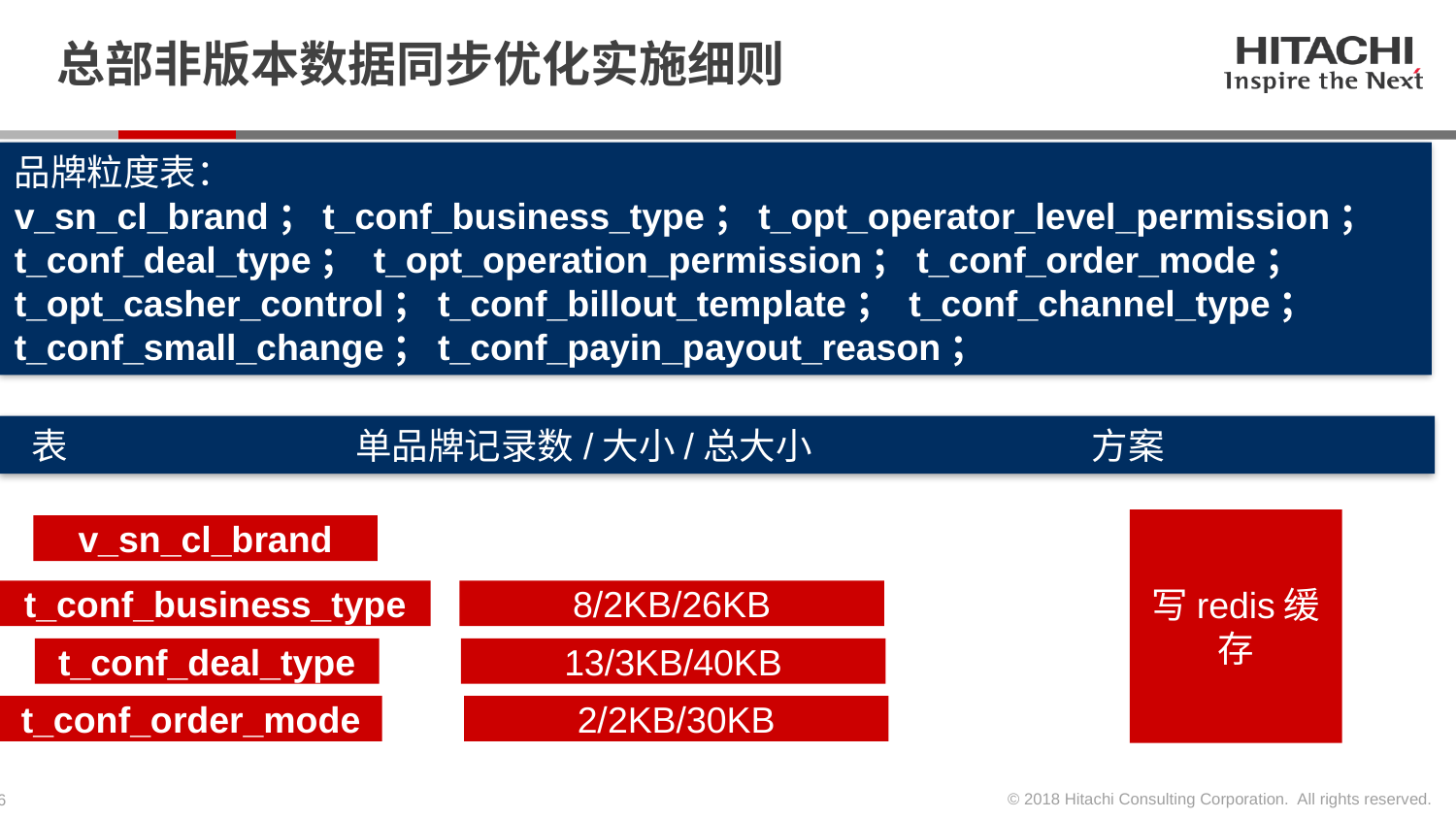

# 总部非版本数据同步优化实施细则
品牌粒度表：
v_sn_cl_brand；t_conf_business_type；t_opt_operator_level_permission；t_conf_deal_type； t_opt_operation_permission；t_conf_order_mode； t_opt_casher_control；t_conf_billout_template； t_conf_channel_type；t_conf_small_change；t_conf_payin_payout_reason；
 表                                   单品牌记录数/大小/总大小                                  方案
写redis缓存
v_sn_cl_brand
t_conf_business_type
8/2KB/26KB
t_conf_deal_type
13/3KB/40KB
t_conf_order_mode
2/2KB/30KB